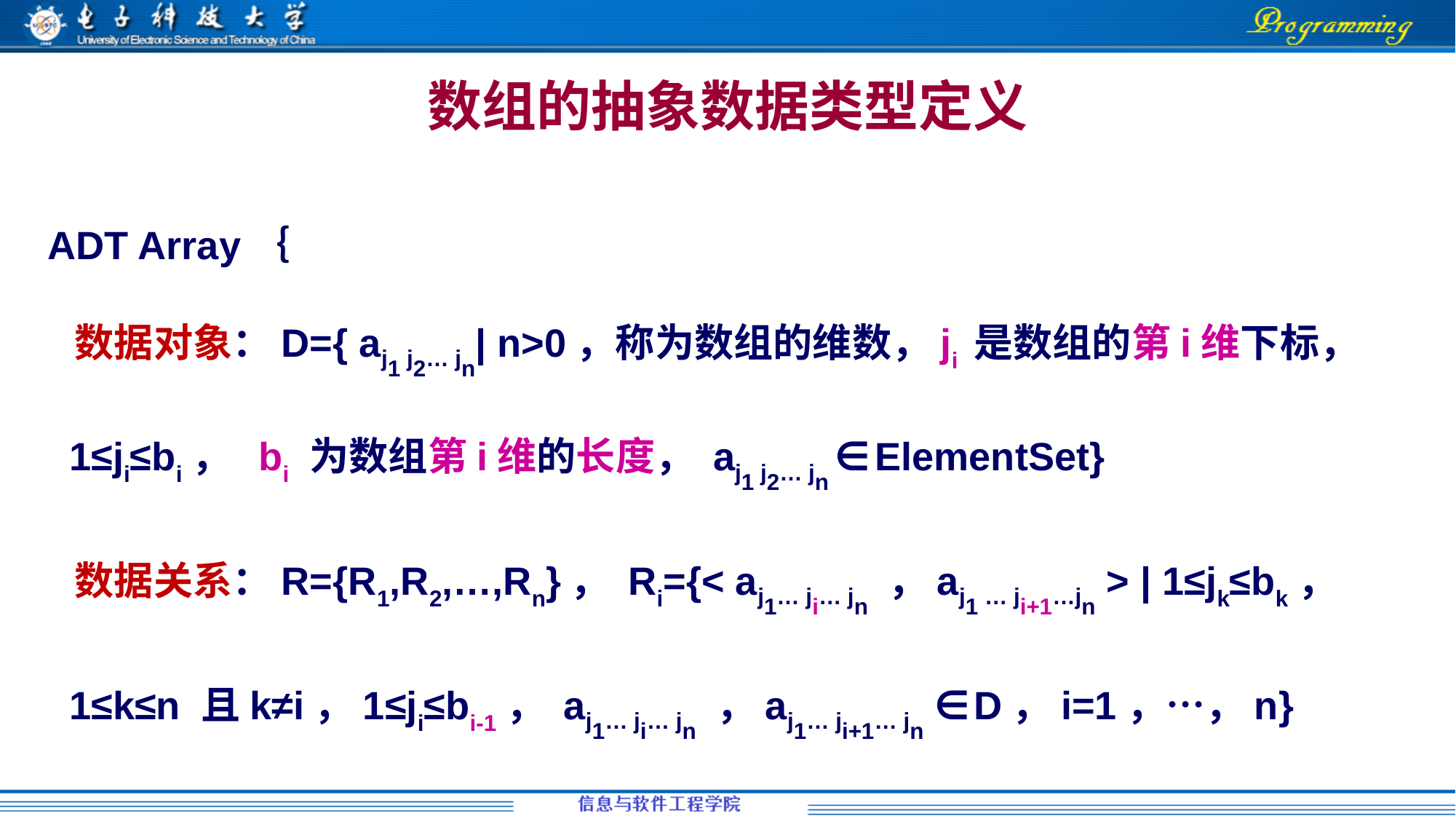

# 数组的抽象数据类型定义
ADT Array｛
  数据对象：D={ aj1 j2… jn| n>0，称为数组的维数，ji 是数组的第i维下标，
  1≤ji≤bi，  bi 为数组第i维的长度， aj1 j2… jn ∈ElementSet}
  数据关系：R={R1,R2,…,Rn}， Ri={< aj1… ji… jn ，aj1 … ji+1…jn > | 1≤jk≤bk，
  1≤k≤n 且k≠i，1≤ji≤bi-1， aj1… ji… jn ，aj1… ji+1… jn ∈D，i=1，…，n}